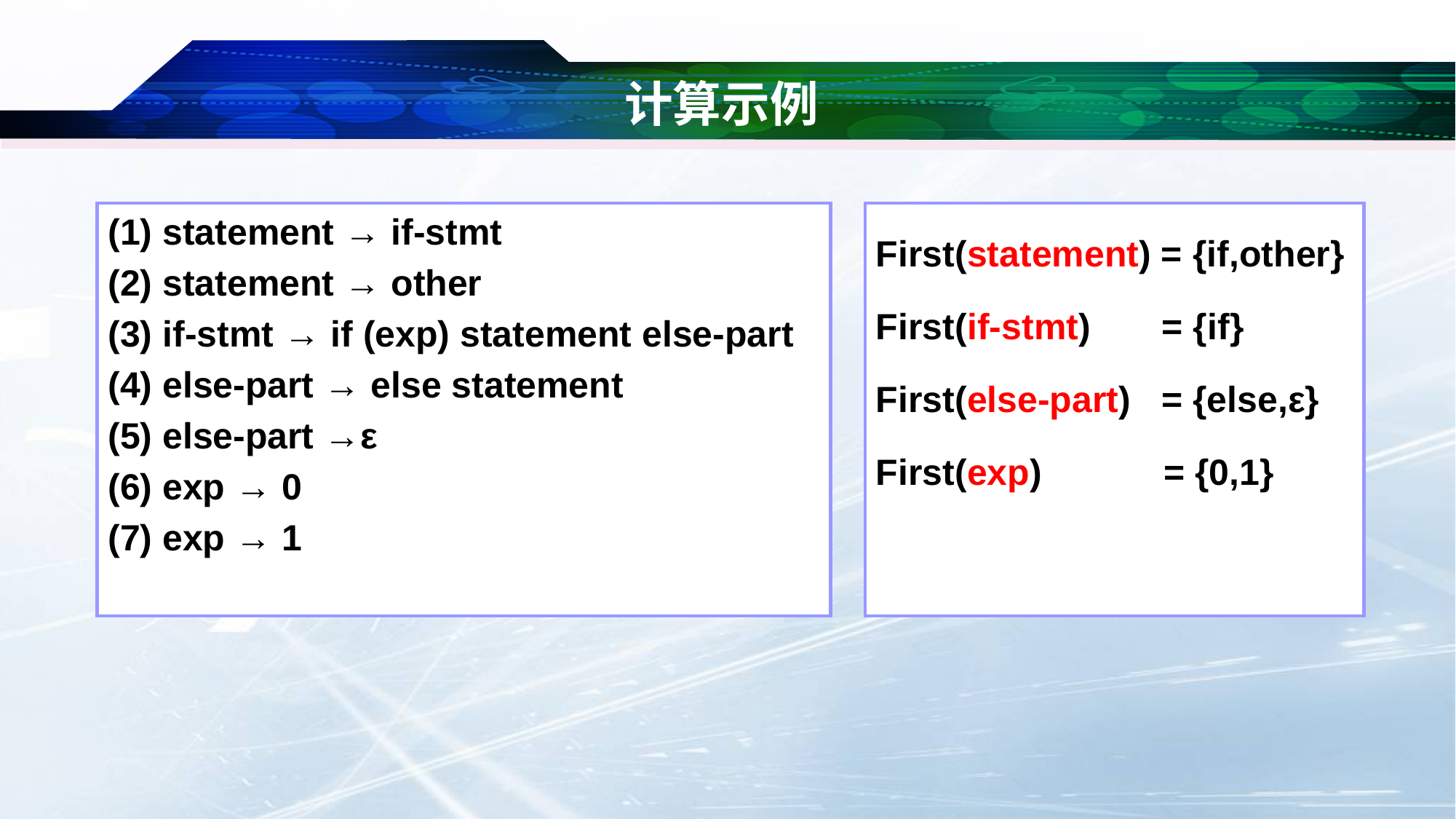

# 计算示例
(1) statement → if-stmt
(2) statement → other
(3) if-stmt → if (exp) statement else-part
(4) else-part → else statement
(5) else-part →ε
(6) exp → 0
(7) exp → 1
First(statement) = {if,other}
First(if-stmt)       = {if}
First(else-part)   = {else,ε}
First(exp)            = {0,1}